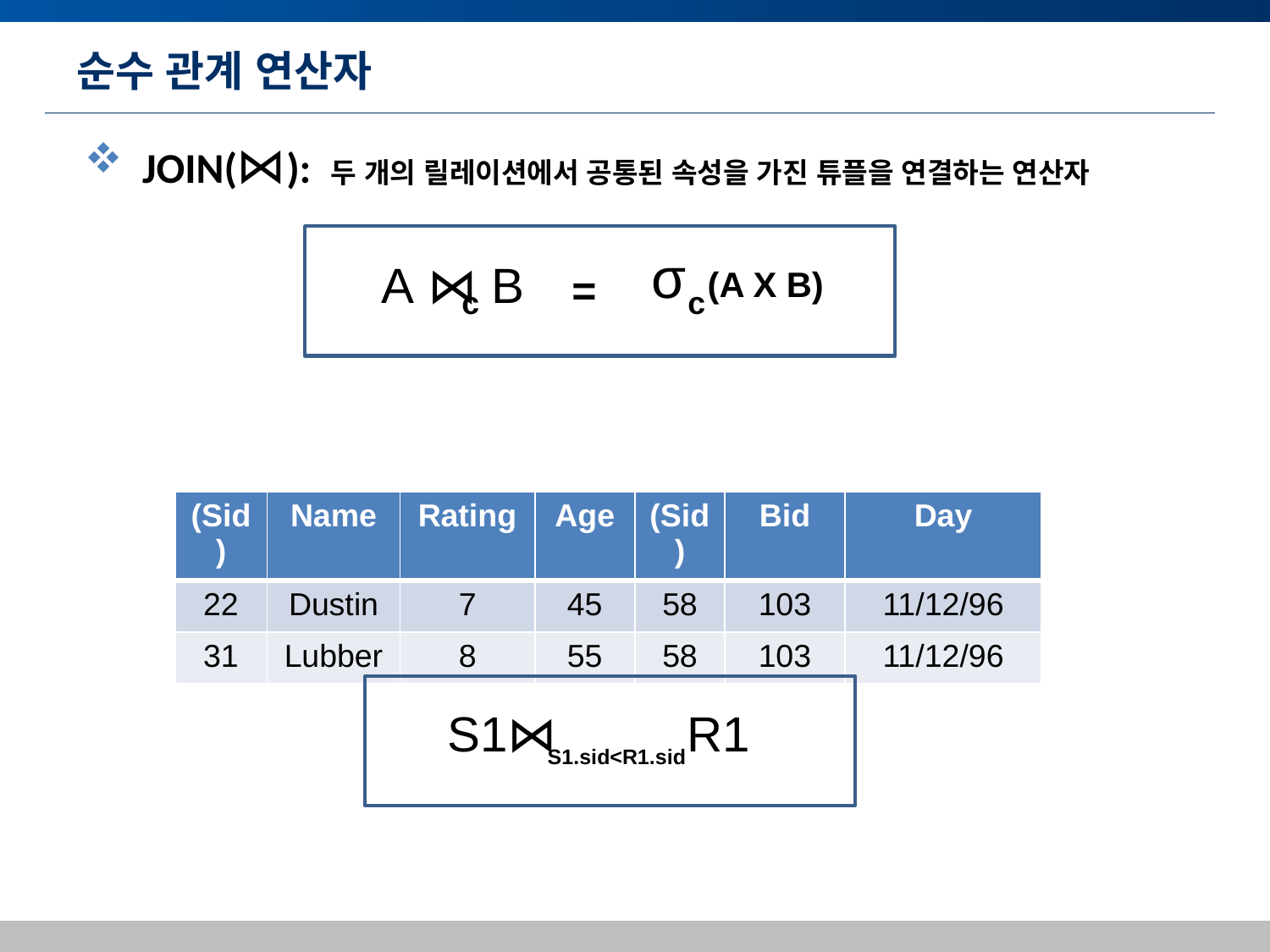

# 순수 관계 연산자
  JOIN(⋈): 두 개의 릴레이션에서 공통된 속성을 가진 튜플을 연결하는 연산자

 σ
(A X B)
c
A ⋈ B
c
=
| (Sid) | Name | Rating | Age | (Sid) | Bid | Day |
| --- | --- | --- | --- | --- | --- | --- |
| 22 | Dustin | 7 | 45 | 58 | 103 | 11/12/96 |
| 31 | Lubber | 8 | 55 | 58 | 103 | 11/12/96 |

S1⋈
S1.sid<R1.sid
R1